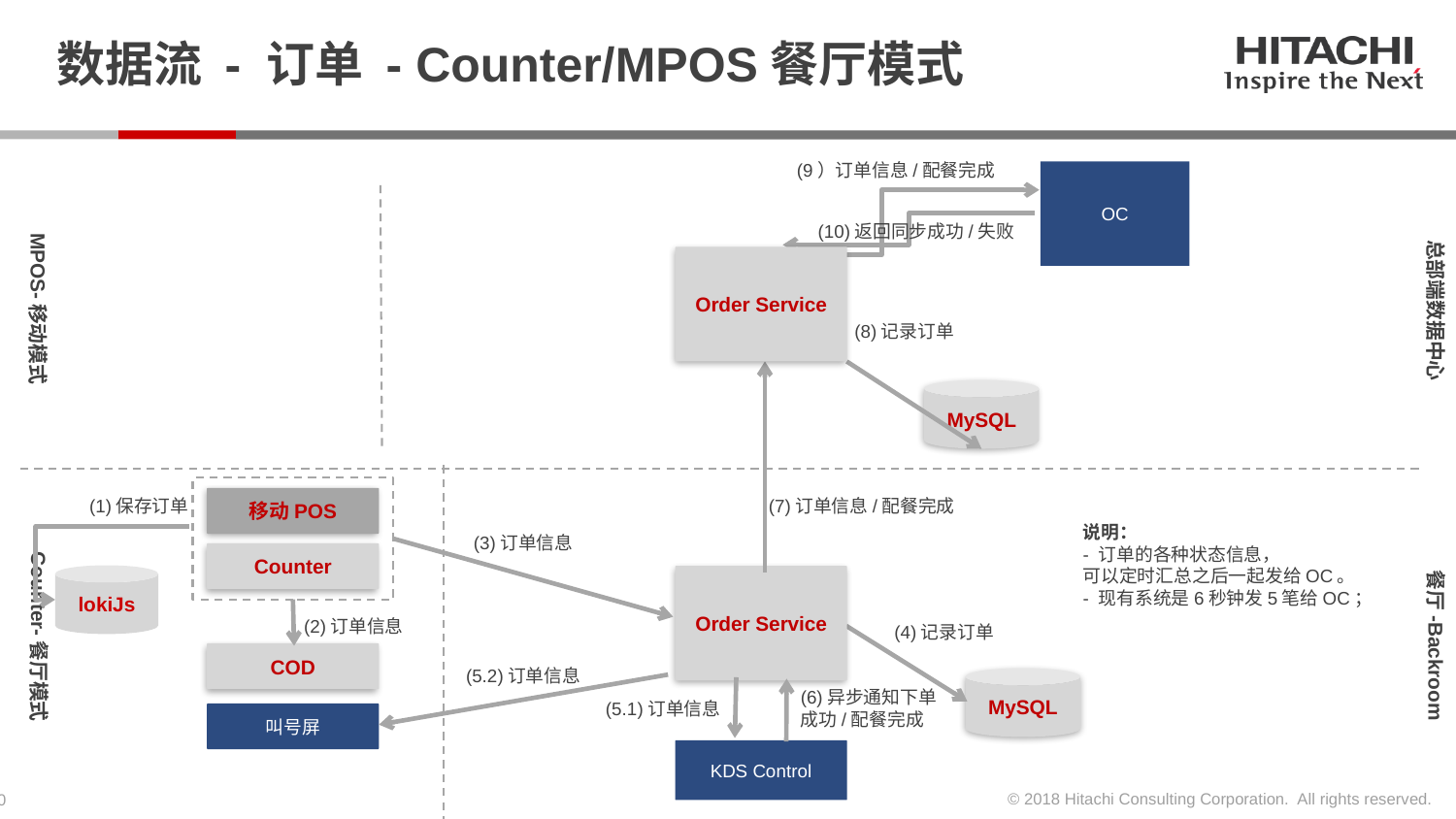

# 数据流 - 订单 - Counter/MPOS餐厅模式
(9）订单信息/配餐完成
OC
(10)返回同步成功/失败
MPOS-移动模式
总部端数据中心
Order Service
gRPC
(8)记录订单
MySQL

(7)订单信息/配餐完成
(1)保存订单
移动POS
说明：
- 订单的各种状态信息，
可以定时汇总之后一起发给OC。
- 现有系统是6秒钟发5笔给OC；
(3)订单信息
Counter-餐厅模式
Counter
餐厅-Backroom
lokiJs
Order Service
(2)订单信息
(4)记录订单

COD
(5.2)订单信息
MySQL
(6)异步通知下单成功/配餐完成
(5.1)订单信息
叫号屏
KDS Control